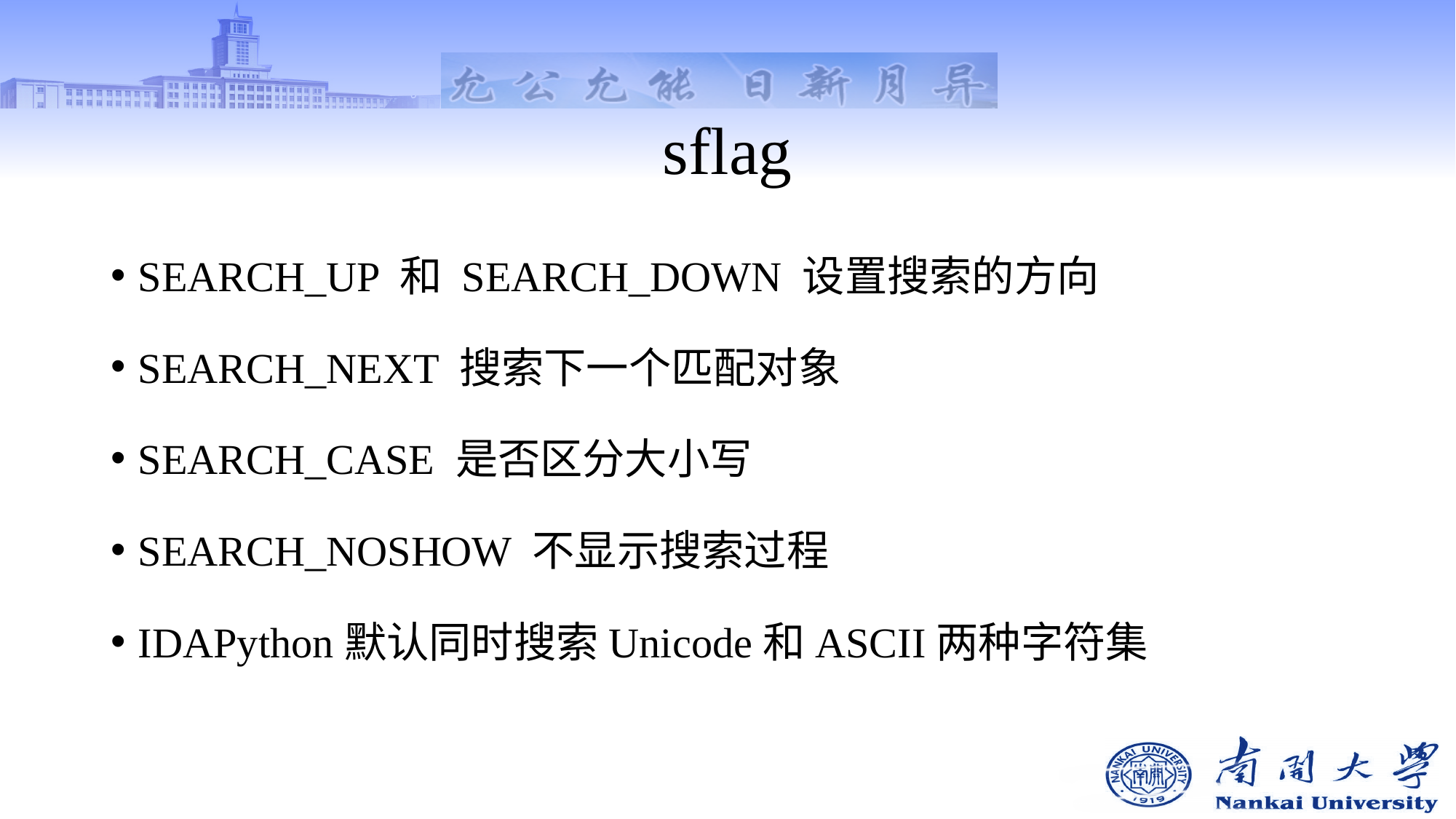

# sflag
SEARCH_UP 和 SEARCH_DOWN 设置搜索的方向
SEARCH_NEXT 搜索下一个匹配对象
SEARCH_CASE 是否区分大小写
SEARCH_NOSHOW 不显示搜索过程
IDAPython默认同时搜索Unicode和ASCII两种字符集